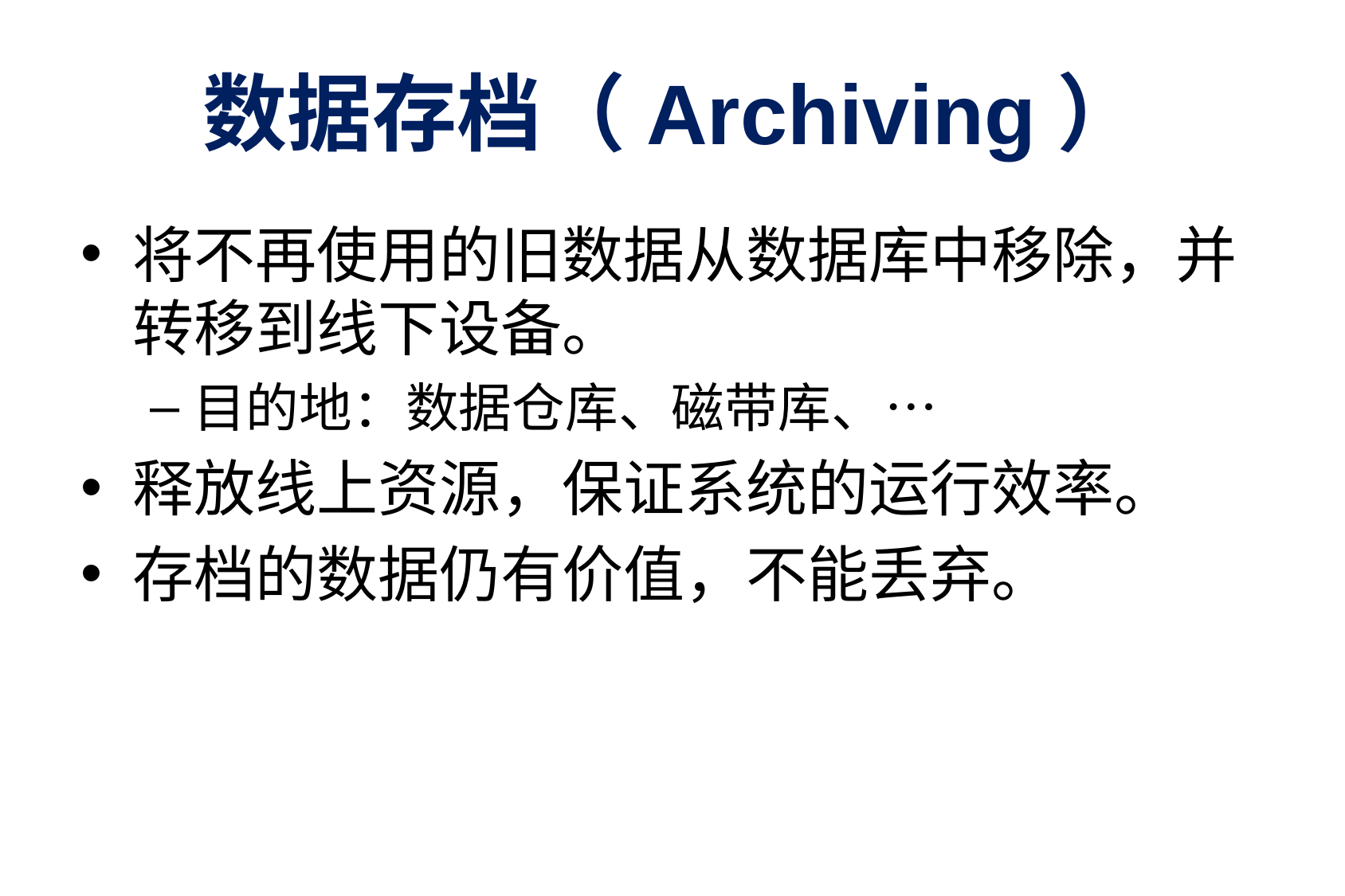

# 数据存档（Archiving）
将不再使用的旧数据从数据库中移除，并转移到线下设备。
目的地：数据仓库、磁带库、…
释放线上资源，保证系统的运行效率。
存档的数据仍有价值，不能丢弃。